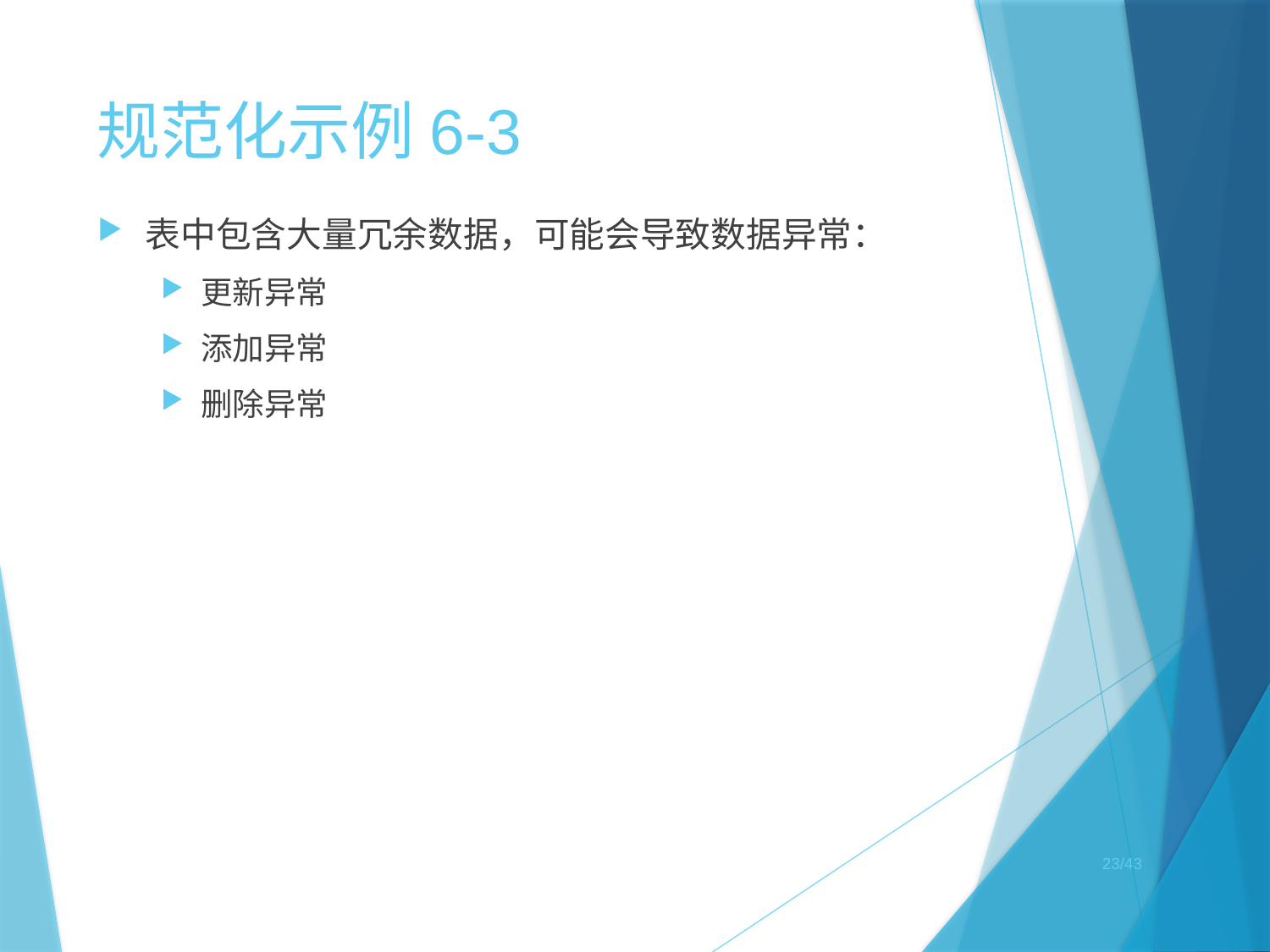

# 规范化示例6-3
表中包含大量冗余数据，可能会导致数据异常：
更新异常
添加异常
删除异常

23/43